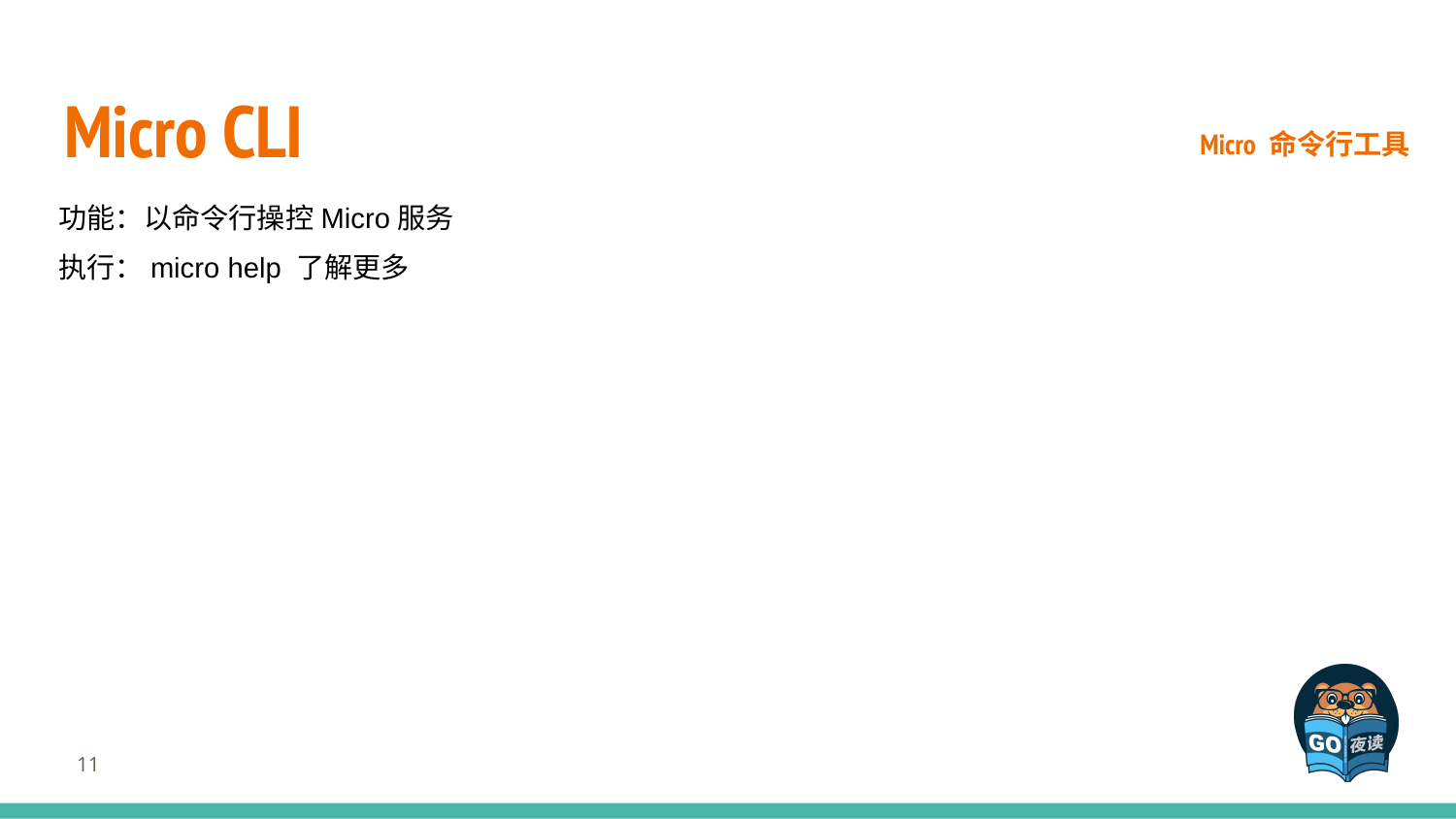

# Micro CLI
Micro 命令行工具
功能：以命令行操控Micro服务
执行：micro help 了解更多
11